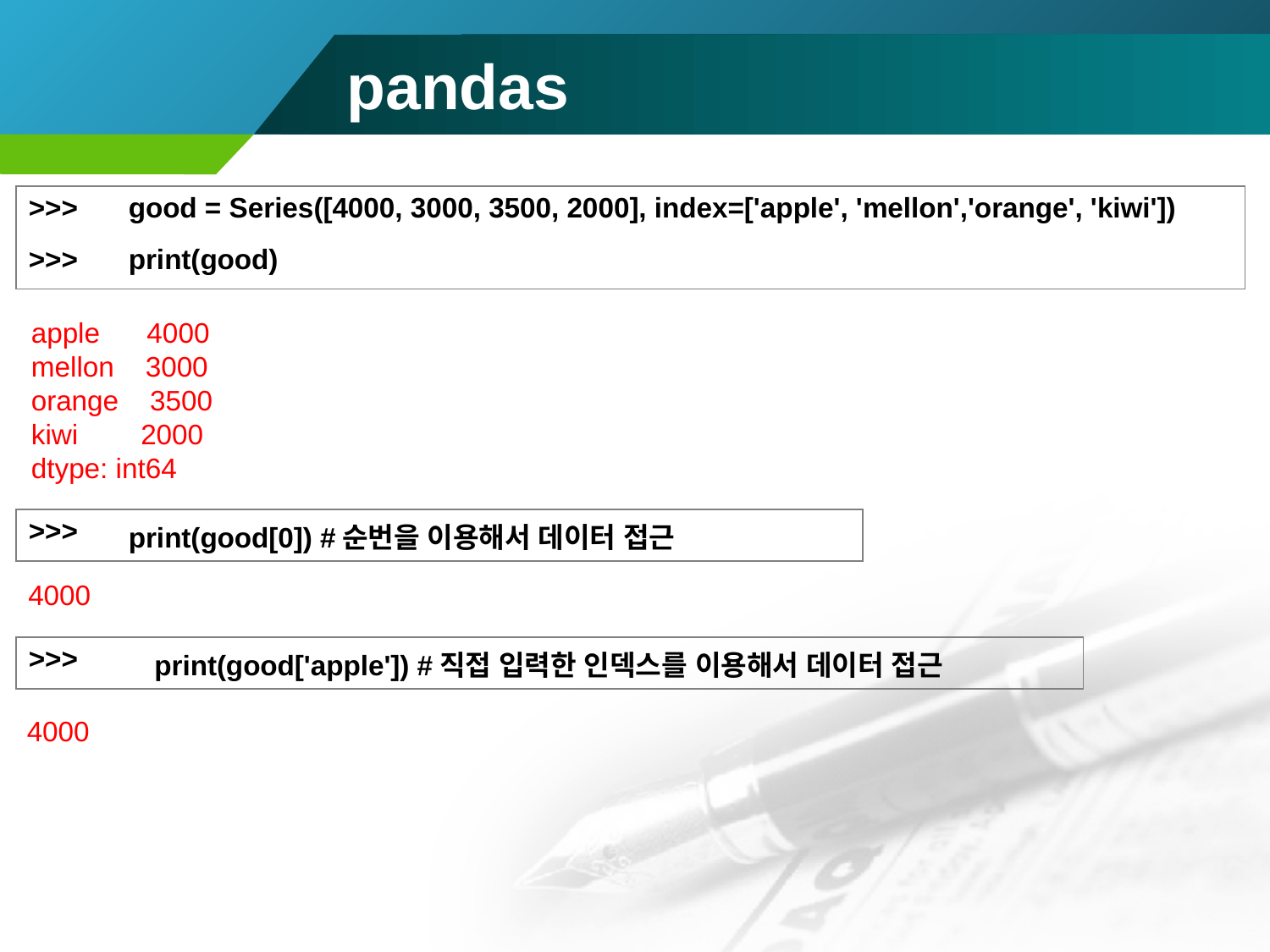

# pandas
| >>> | good = Series([4000, 3000, 3500, 2000], index=['apple', 'mellon','orange', 'kiwi']) |
| --- | --- |
| >>> | print(good) |
apple      4000
mellon    3000
orange    3500
kiwi        2000
dtype: int64
| >>> | print(good[0]) #순번을 이용해서 데이터 접근 |
| --- | --- |
4000
| >>> | print(good['apple']) #직접 입력한 인덱스를 이용해서 데이터 접근 |
| --- | --- |
4000